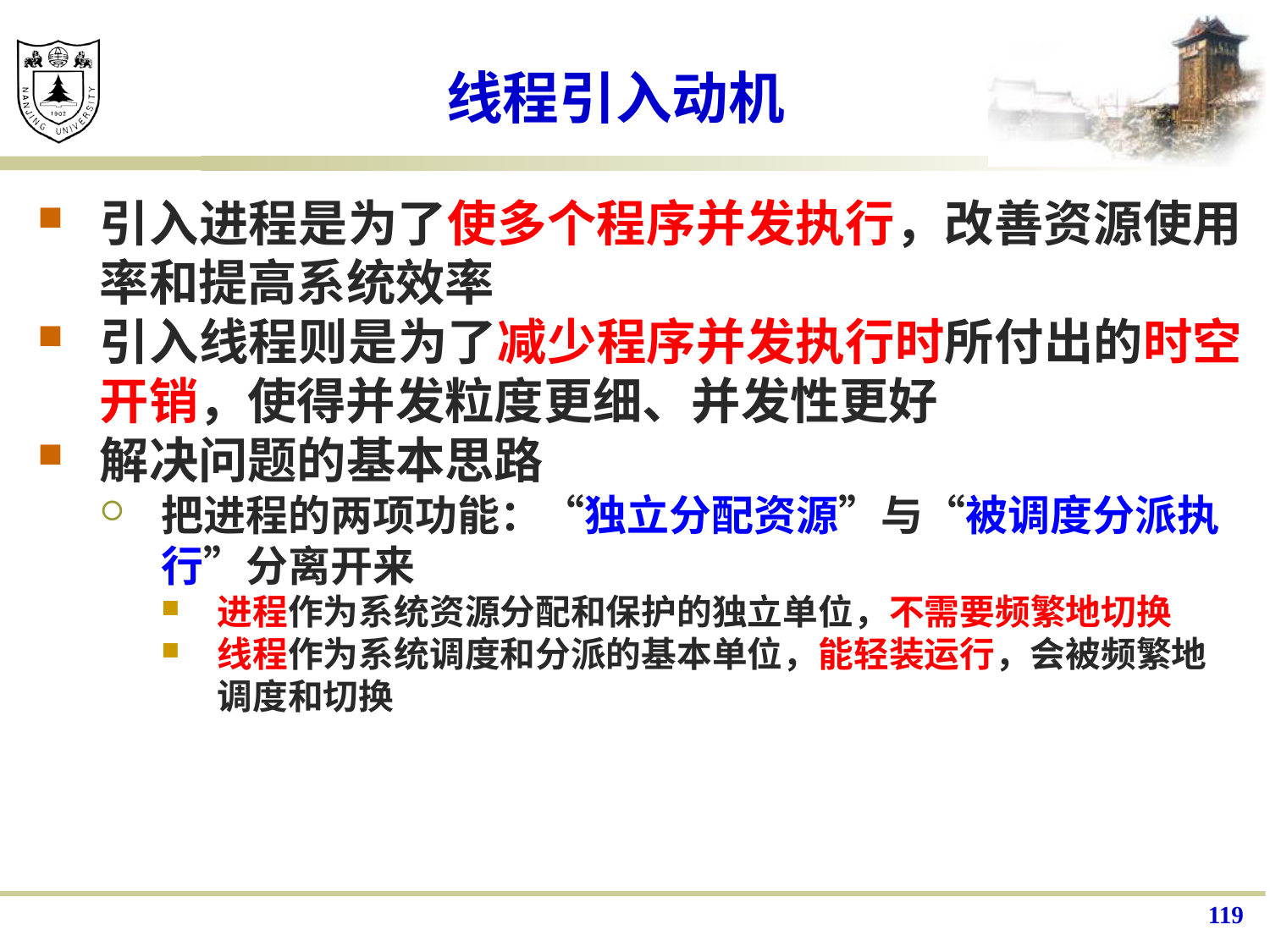

# 线程引入动机
引入进程是为了使多个程序并发执行，改善资源使用率和提高系统效率
引入线程则是为了减少程序并发执行时所付出的时空开销，使得并发粒度更细、并发性更好
解决问题的基本思路
把进程的两项功能：“独立分配资源”与“被调度分派执行”分离开来
进程作为系统资源分配和保护的独立单位，不需要频繁地切换
线程作为系统调度和分派的基本单位，能轻装运行，会被频繁地调度和切换
119